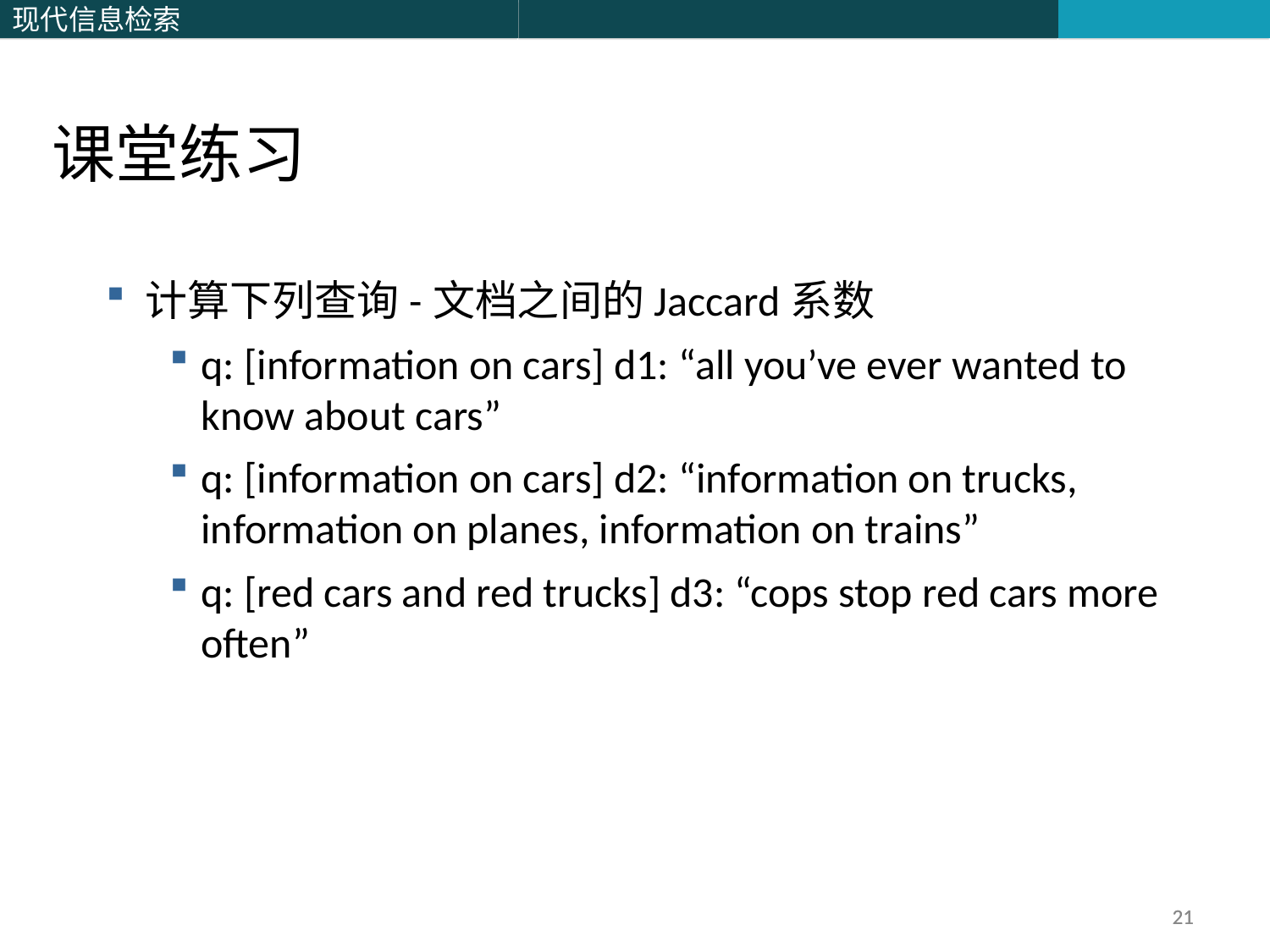

课堂练习
计算下列查询-文档之间的Jaccard系数
q: [information on cars] d1: “all you’ve ever wanted to know about cars”
q: [information on cars] d2: “information on trucks, information on planes, information on trains”
q: [red cars and red trucks] d3: “cops stop red cars more often”
21
21